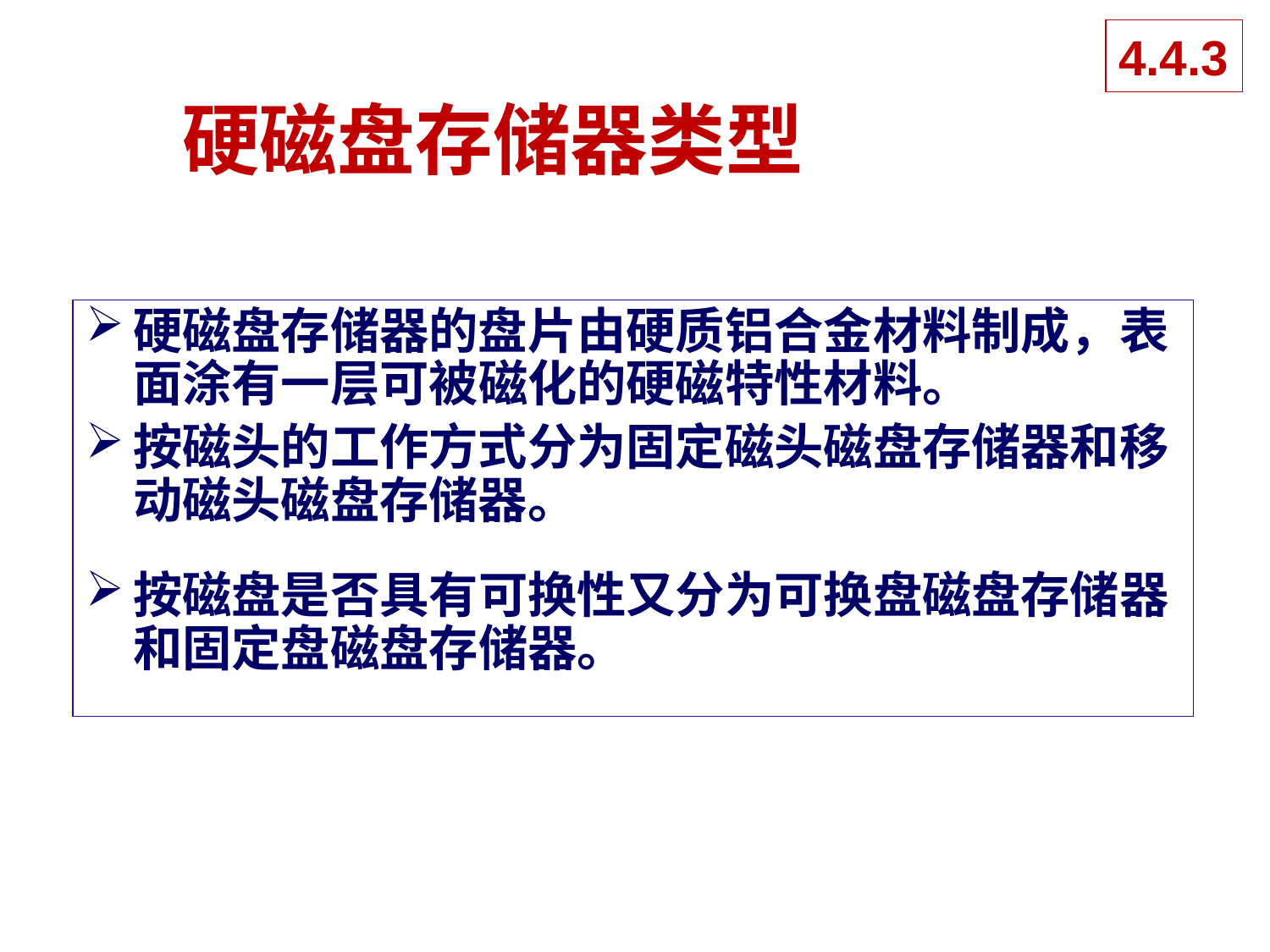

4.4.3
# 硬磁盘存储器类型
硬磁盘存储器的盘片由硬质铝合金材料制成，表面涂有一层可被磁化的硬磁特性材料。
按磁头的工作方式分为固定磁头磁盘存储器和移动磁头磁盘存储器。
按磁盘是否具有可换性又分为可换盘磁盘存储器和固定盘磁盘存储器。